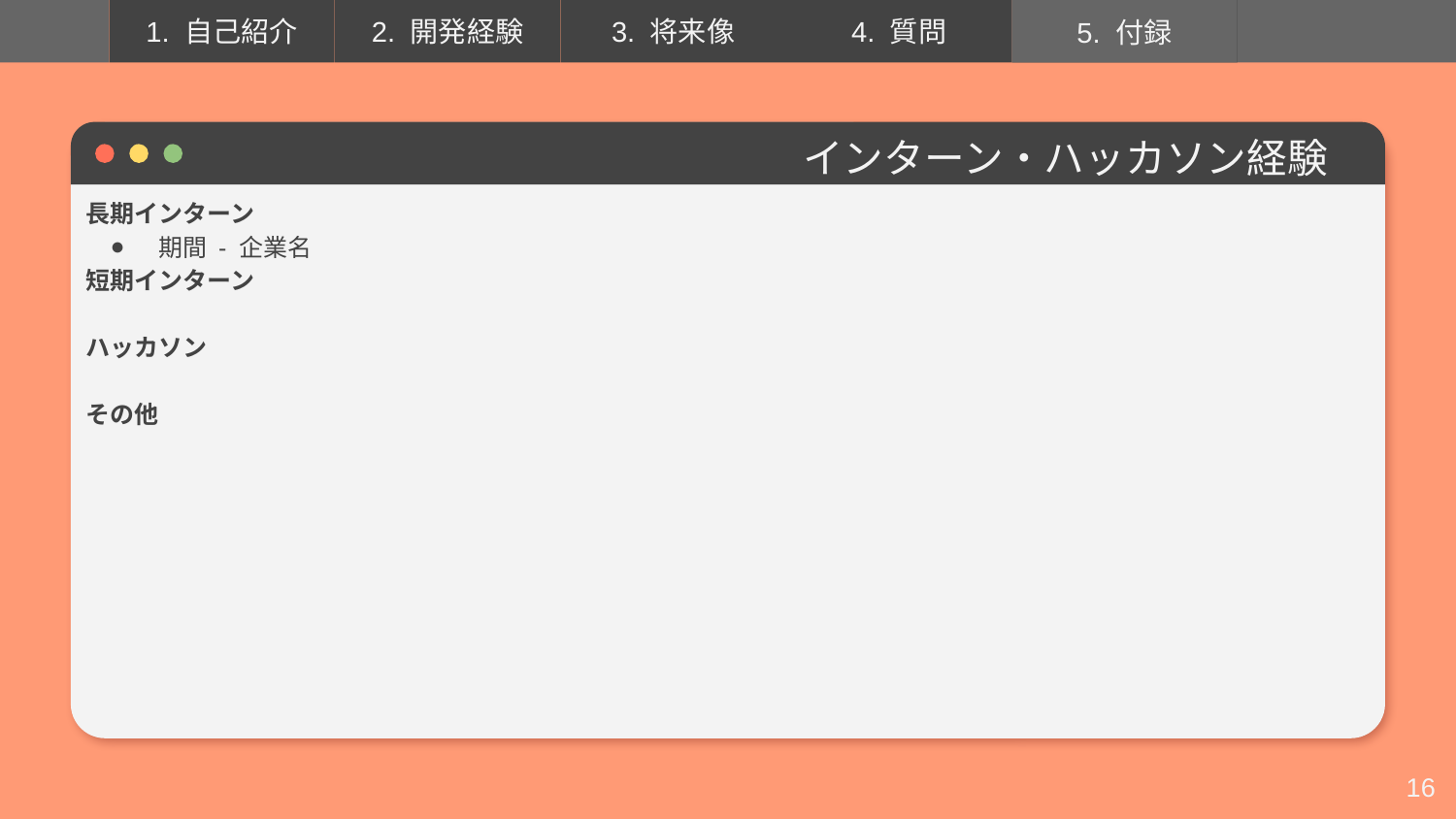

5. 付録
# インターン・ハッカソン経験
長期インターン
期間 - 企業名
短期インターン

ハッカソン

その他

16